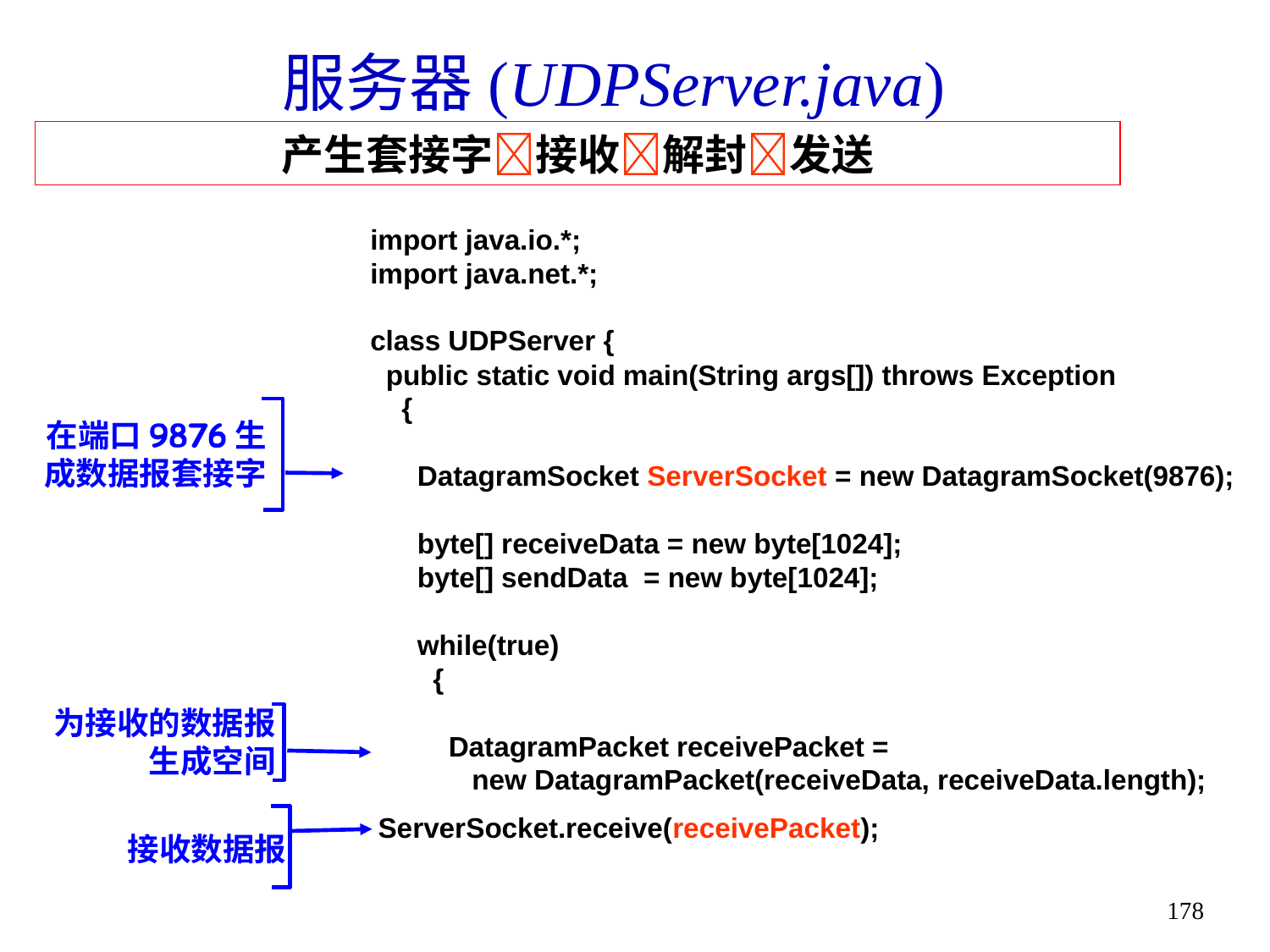

# 服务器(UDPServer.java)
产生套接字→接收→解封→发送
import java.io.*;
import java.net.*;

class UDPServer {
  public static void main(String args[]) throws Exception
    {

      DatagramSocket ServerSocket = new DatagramSocket(9876);

      byte[] receiveData = new byte[1024];
      byte[] sendData  = new byte[1024];

      while(true)
        {

          DatagramPacket receivePacket =
             new DatagramPacket(receiveData, receiveData.length);
 ServerSocket.receive(receivePacket);

在端口9876生成数据报套接字

为接收的数据报生成空间

接收数据报

178